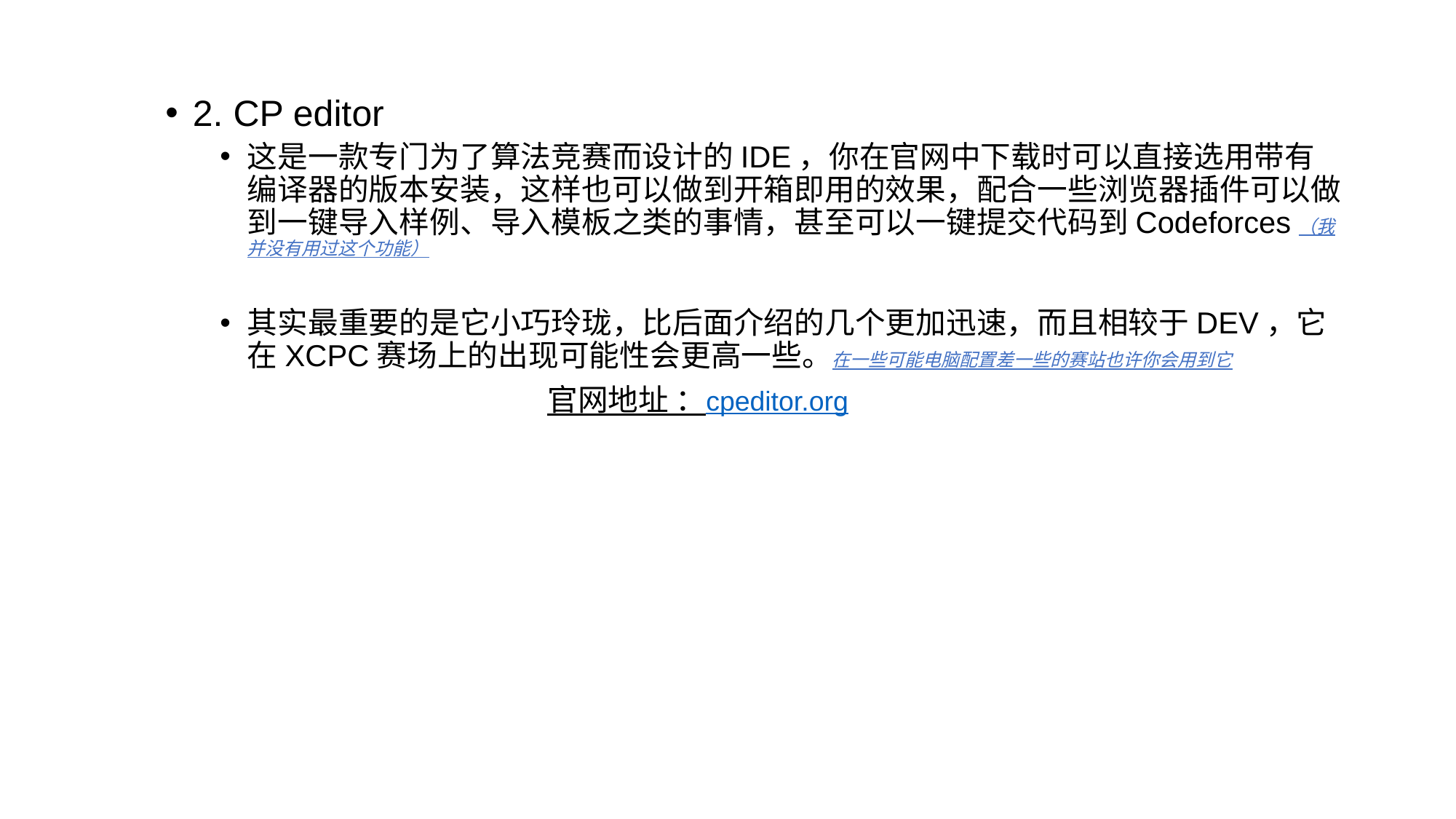

2. CP editor
这是一款专门为了算法竞赛而设计的IDE，你在官网中下载时可以直接选用带有编译器的版本安装，这样也可以做到开箱即用的效果，配合一些浏览器插件可以做到一键导入样例、导入模板之类的事情，甚至可以一键提交代码到Codeforces（我并没有用过这个功能）

其实最重要的是它小巧玲珑，比后面介绍的几个更加迅速，而且相较于DEV，它在XCPC赛场上的出现可能性会更高一些。在一些可能电脑配置差一些的赛站也许你会用到它
官网地址 ：cpeditor.org

文献参考：OI-WIKI